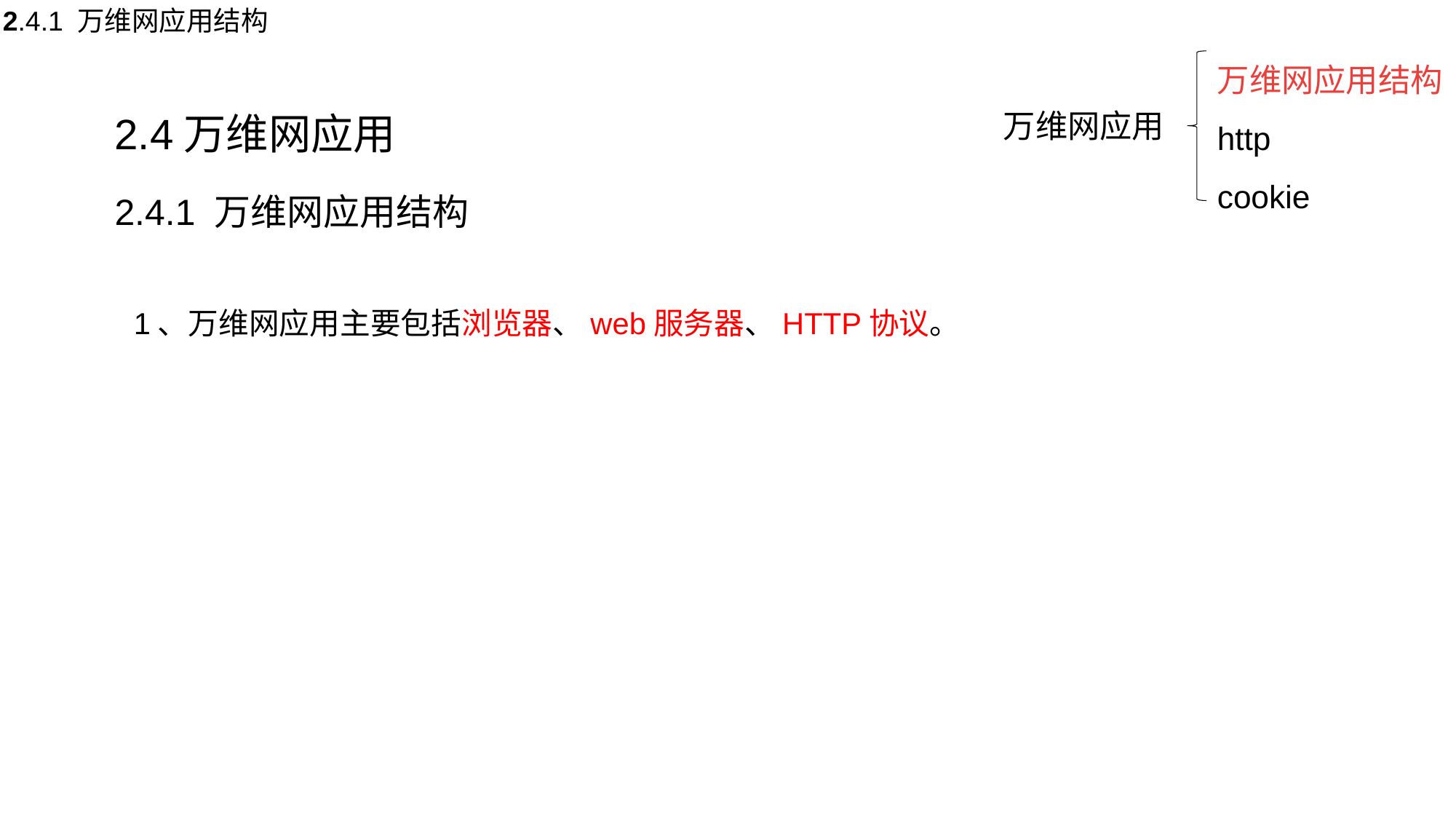

2.4.1 万维网应用结构
万维网应用结构
http
cookie

      万维网应用
 2.4万维网应用
 2.4.1 万维网应用结构
1、万维网应用主要包括浏览器、web服务器、HTTP协议。